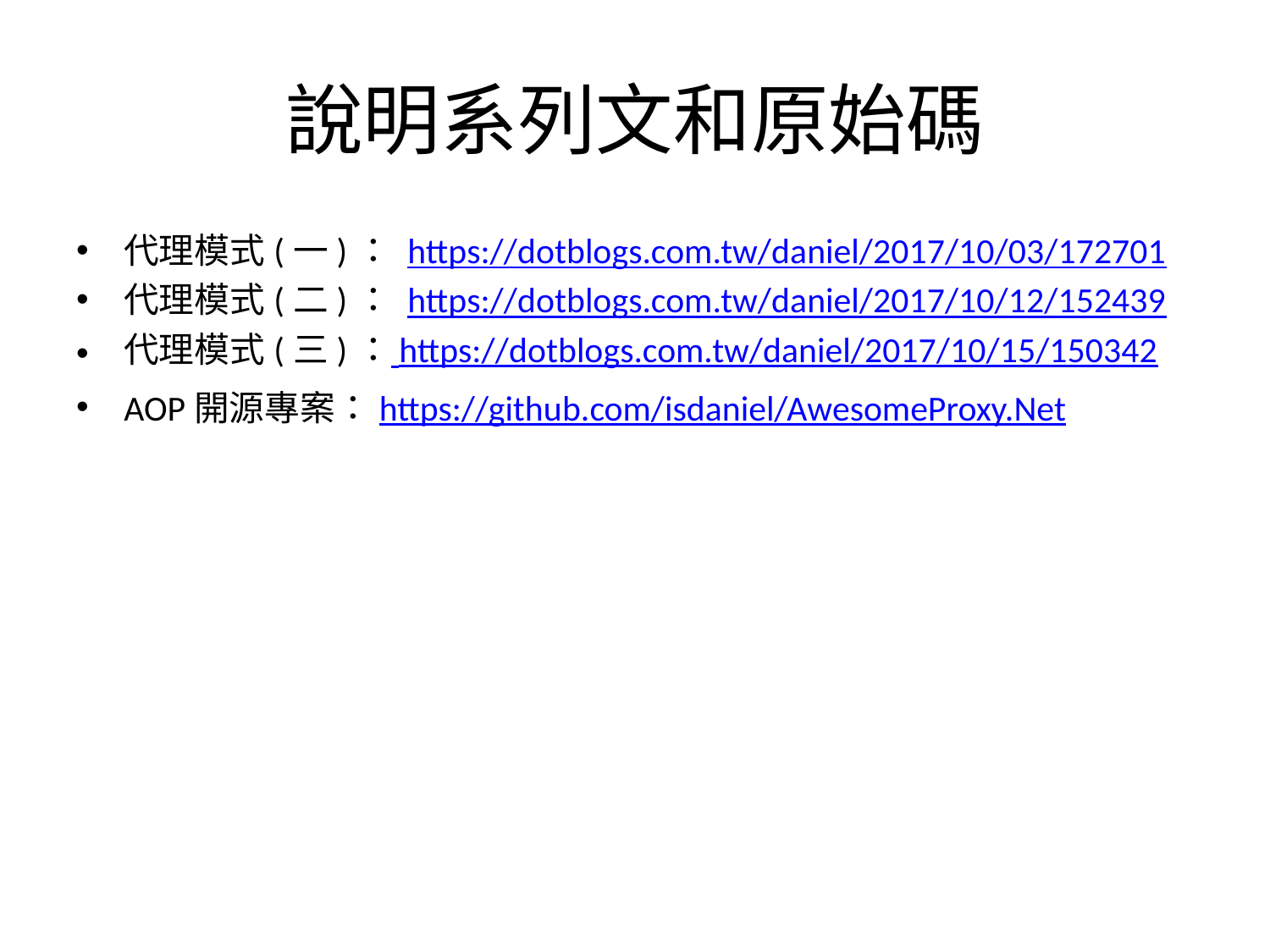

# 說明系列文和原始碼
代理模式(一)： https://dotblogs.com.tw/daniel/2017/10/03/172701
代理模式(二)： https://dotblogs.com.tw/daniel/2017/10/12/152439
代理模式(三)： https://dotblogs.com.tw/daniel/2017/10/15/150342
AOP開源專案：https://github.com/isdaniel/AwesomeProxy.Net